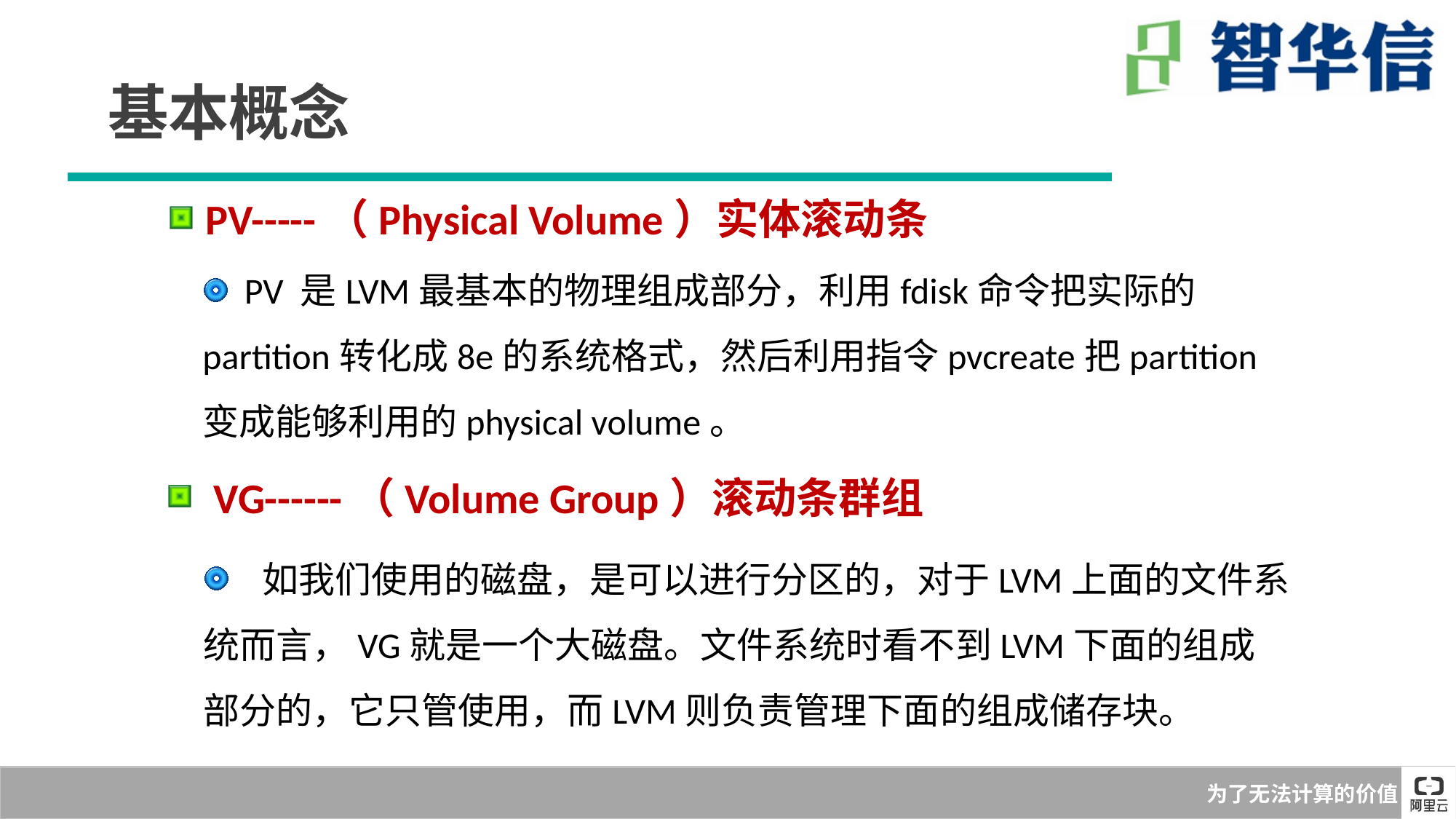

基本概念
 PV-----（Physical Volume）实体滚动条
  PV 是LVM最基本的物理组成部分，利用fdisk命令把实际的partition转化成8e的系统格式，然后利用指令pvcreate把partition变成能够利用的physical volume。
  VG------（Volume Group）滚动条群组
   如我们使用的磁盘，是可以进行分区的，对于LVM上面的文件系统而言，VG就是一个大磁盘。文件系统时看不到LVM下面的组成部分的，它只管使用，而LVM则负责管理下面的组成储存块。